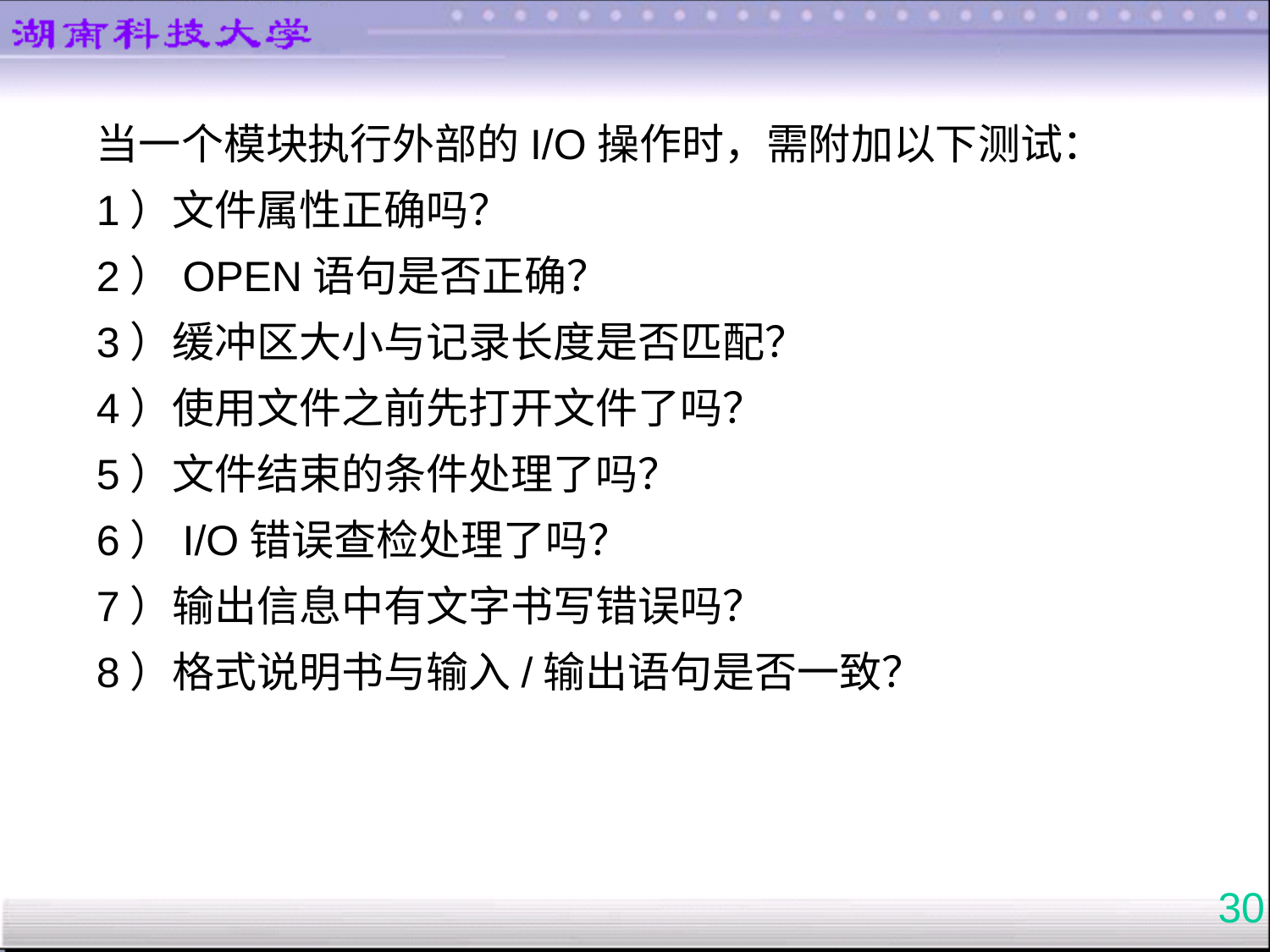

当一个模块执行外部的I/O操作时，需附加以下测试：
1）文件属性正确吗？
2）OPEN语句是否正确？
3）缓冲区大小与记录长度是否匹配？
4）使用文件之前先打开文件了吗？
5）文件结束的条件处理了吗？
6）I/O错误查检处理了吗？
7）输出信息中有文字书写错误吗？
8）格式说明书与输入/输出语句是否一致？
30